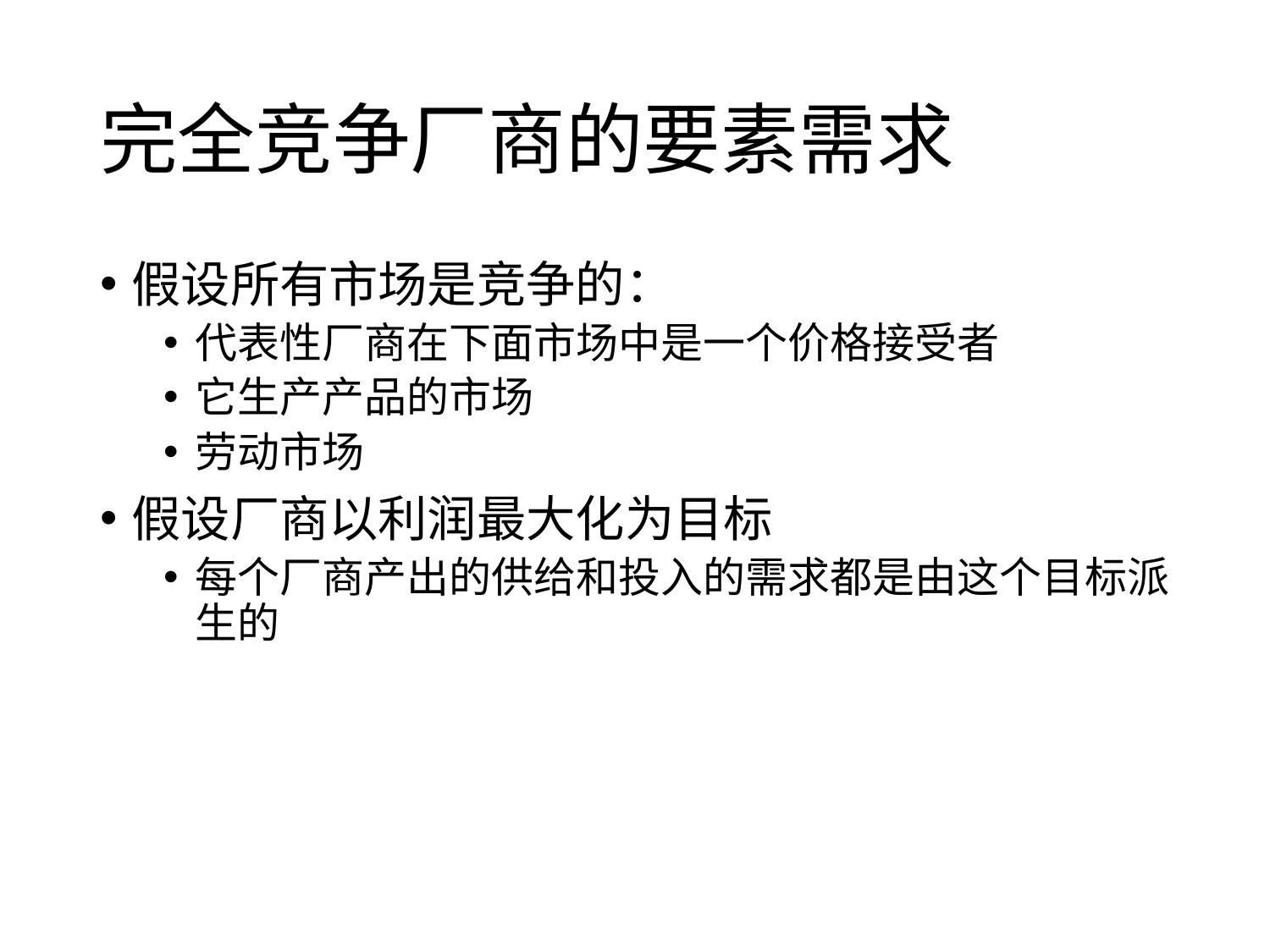

# 完全竞争厂商的要素需求
假设所有市场是竞争的：
代表性厂商在下面市场中是一个价格接受者
它生产产品的市场
劳动市场
假设厂商以利润最大化为目标
每个厂商产出的供给和投入的需求都是由这个目标派生的